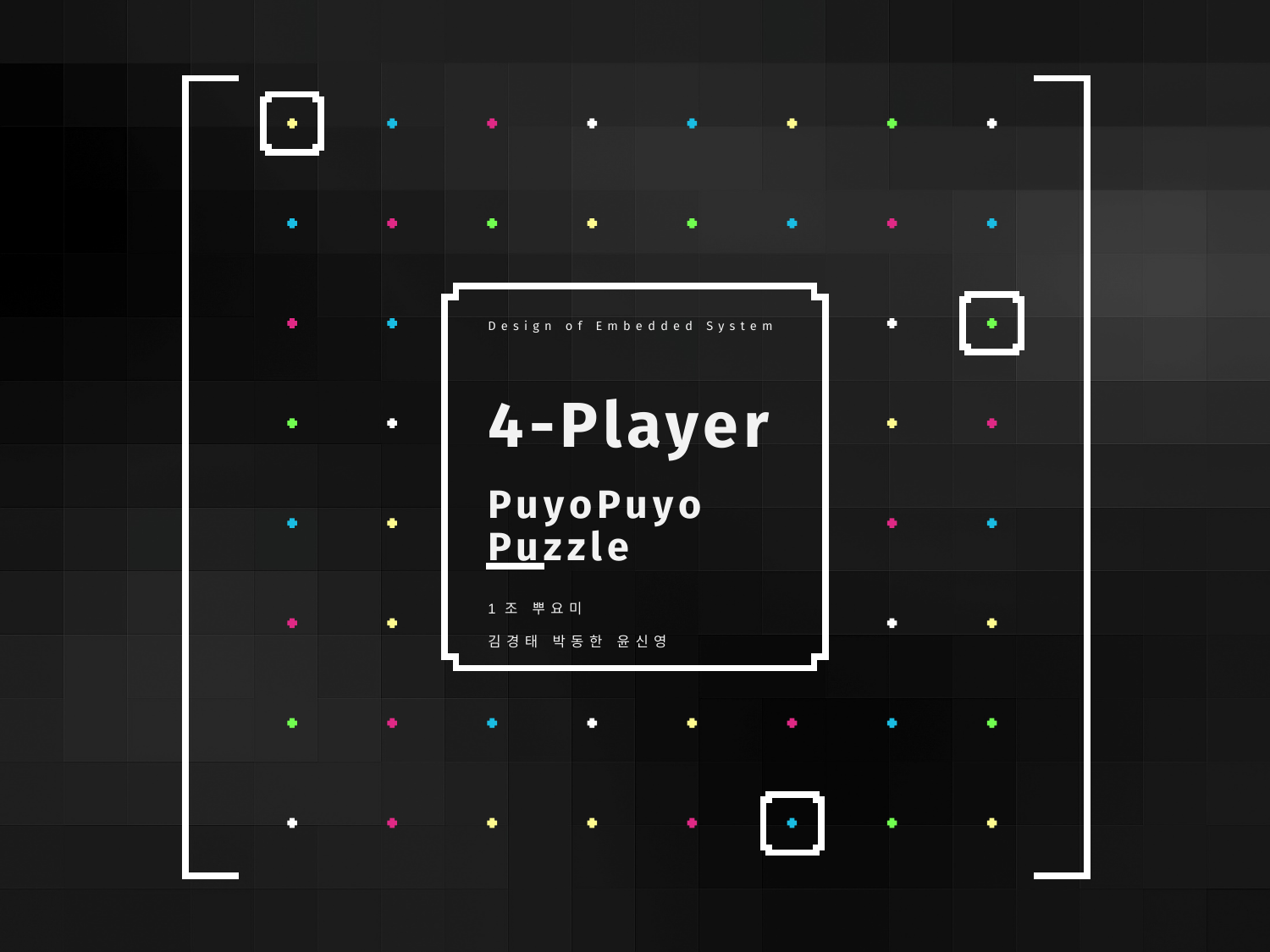

# Design of Embedded System
4-Player
PuyoPuyo Puzzle
1조 뿌요미
김경태 박동한 윤신영